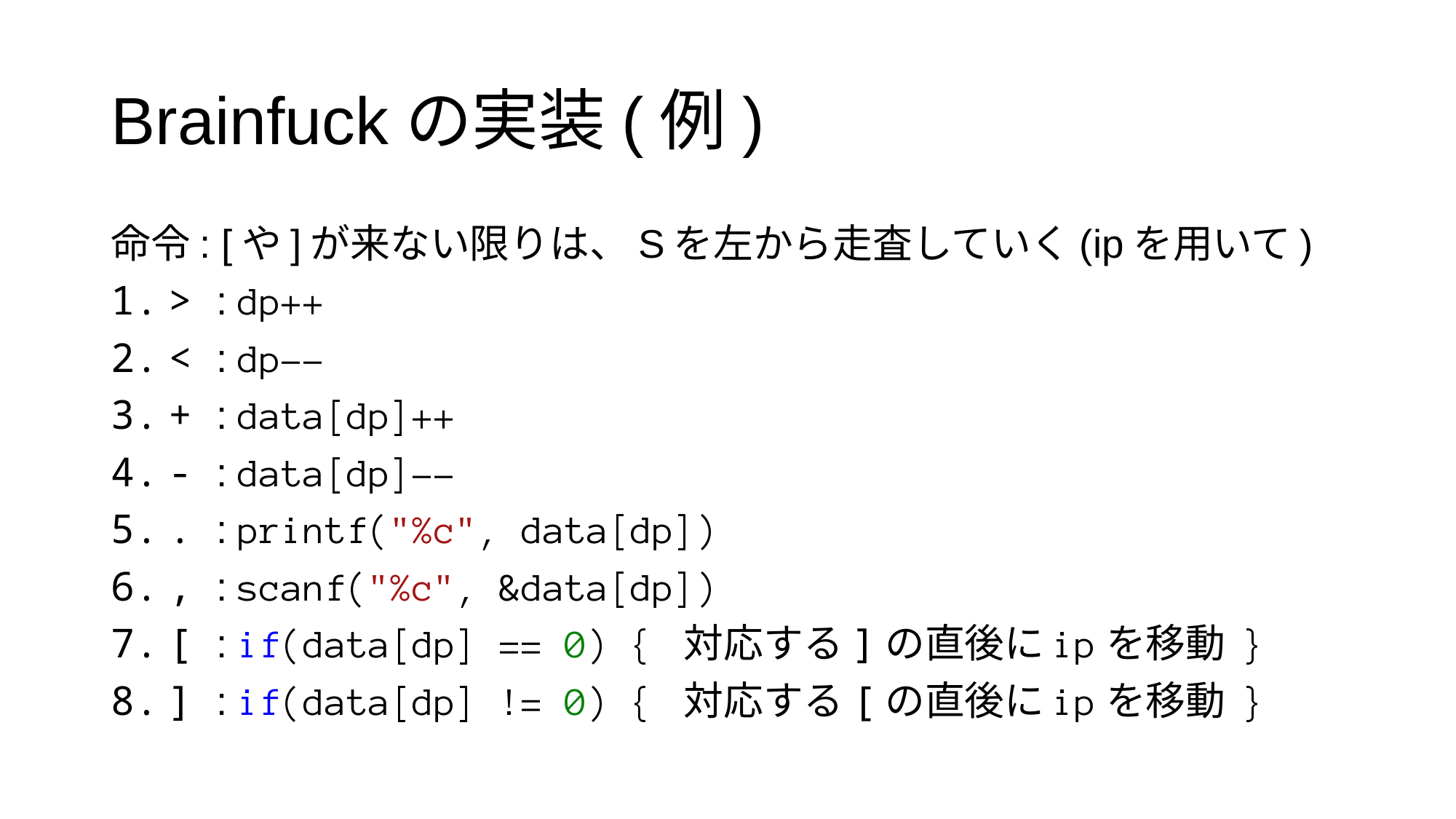

# Brainfuckの実装(例)
命令: [や]が来ない限りは、Sを左から走査していく(ipを用いて)
> : dp++
< : dp--
+ : data[dp]++
- : data[dp]--
. : printf("%c", data[dp])
, : scanf("%c", &data[dp])
[ : if(data[dp] == 0) { 対応する]の直後にipを移動 }
] : if(data[dp] != 0) { 対応する[の直後にipを移動 }